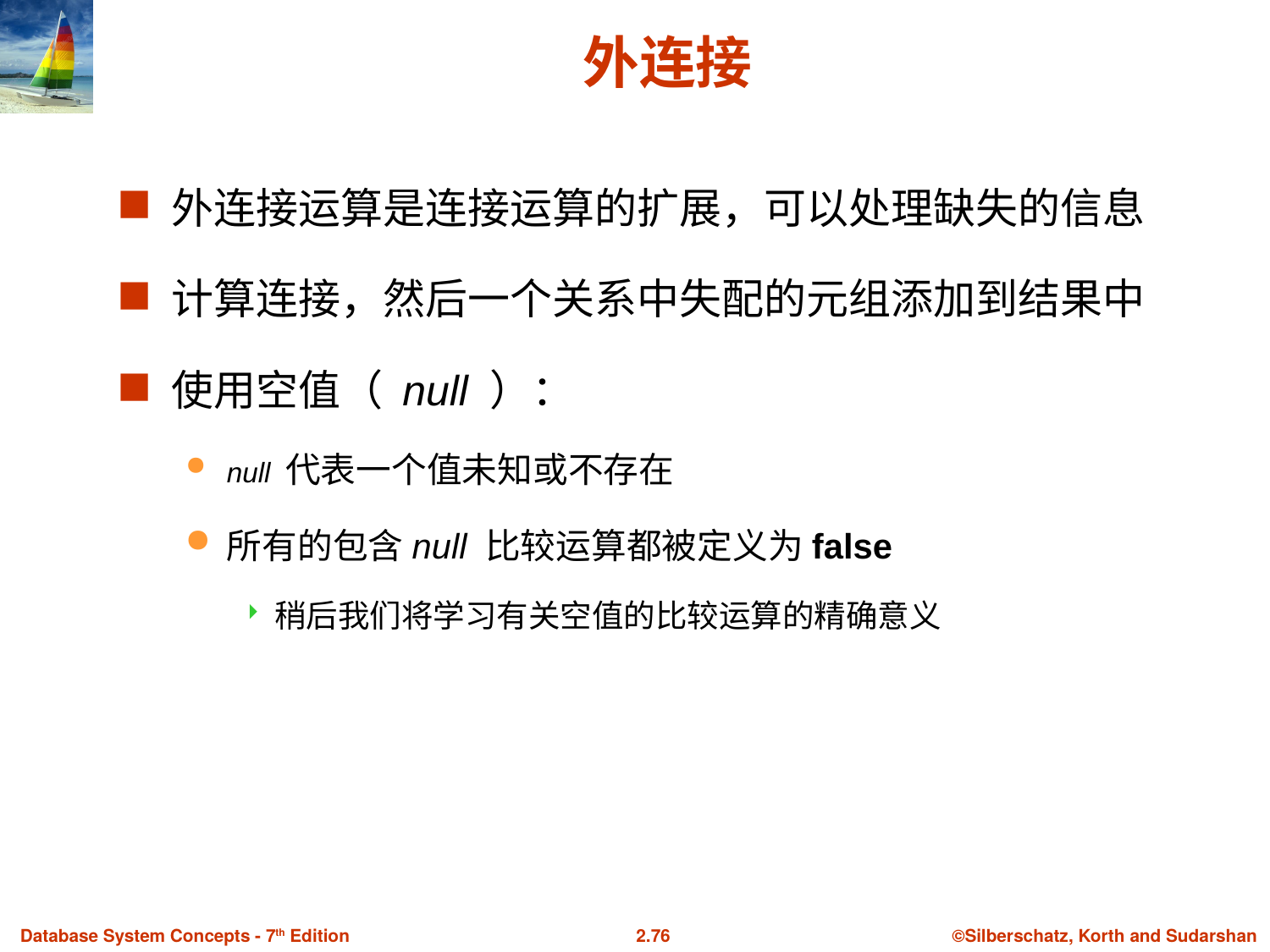

# 外连接
外连接运算是连接运算的扩展，可以处理缺失的信息
计算连接，然后一个关系中失配的元组添加到结果中
使用空值（ null ）：
null 代表一个值未知或不存在
所有的包含null 比较运算都被定义为false
稍后我们将学习有关空值的比较运算的精确意义